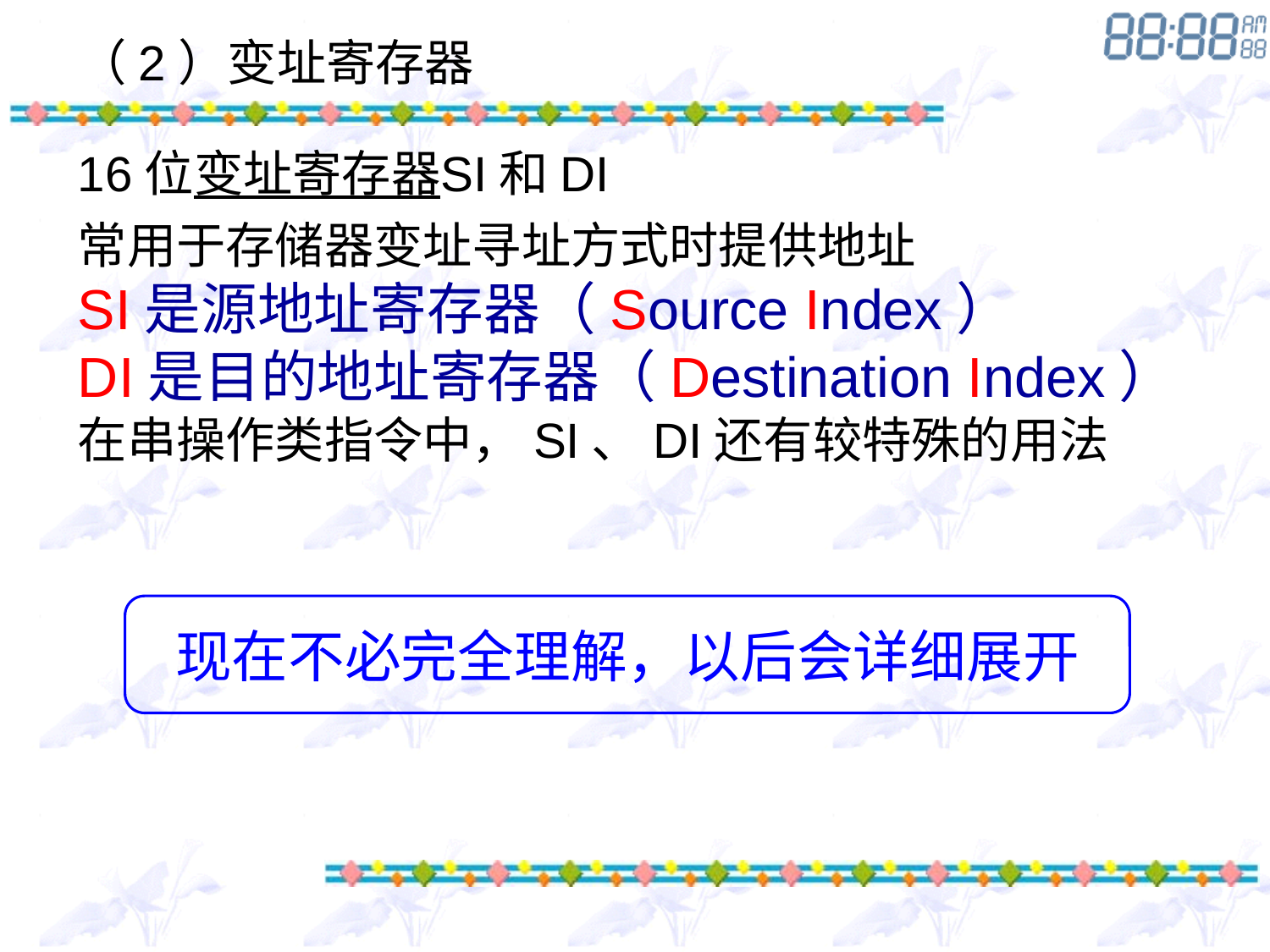

（2）变址寄存器
16位变址寄存器SI和DI
常用于存储器变址寻址方式时提供地址
SI是源地址寄存器（Source Index）
DI是目的地址寄存器（Destination Index）
在串操作类指令中，SI、DI还有较特殊的用法
现在不必完全理解，以后会详细展开